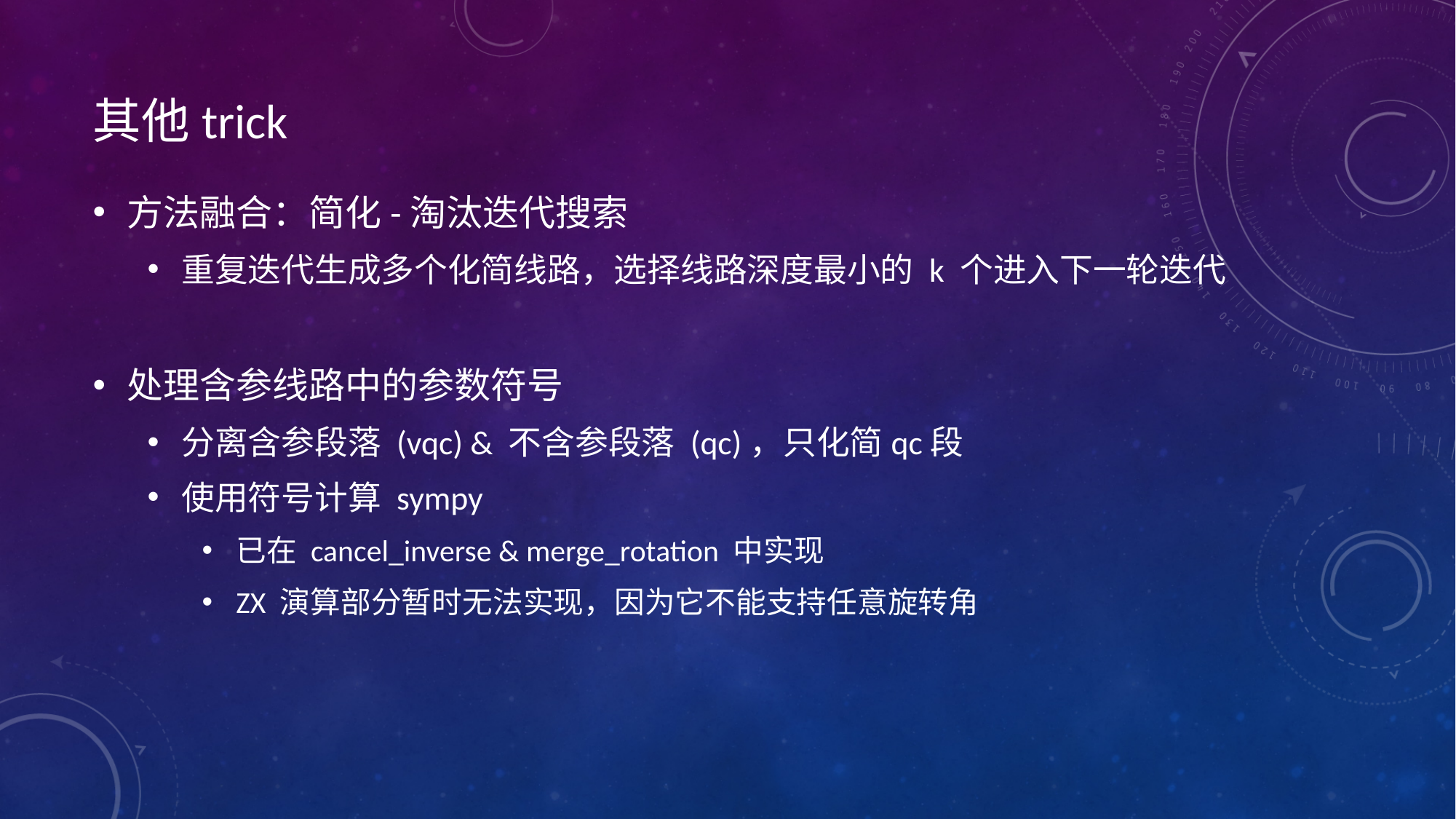

# 其他trick
方法融合：简化-淘汰迭代搜索
重复迭代生成多个化简线路，选择线路深度最小的 k 个进入下一轮迭代

处理含参线路中的参数符号
分离含参段落 (vqc) & 不含参段落 (qc)，只化简qc段
使用符号计算 sympy
已在 cancel_inverse & merge_rotation 中实现
ZX 演算部分暂时无法实现，因为它不能支持任意旋转角